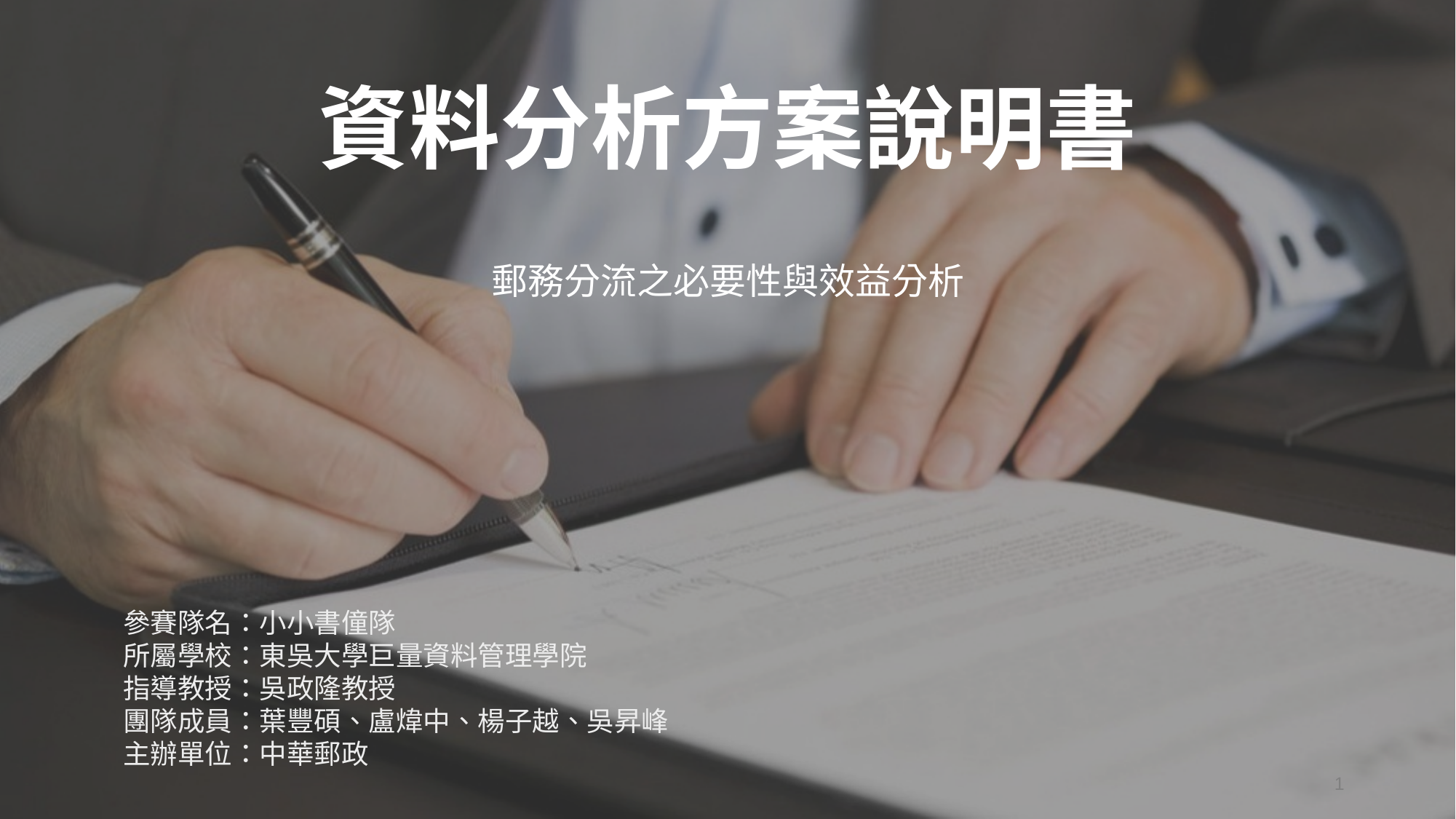

# 資料分析方案說明書
郵務分流之必要性與效益分析
參賽隊名：小小書僮隊
所屬學校：東吳大學巨量資料管理學院
指導教授：吳政隆教授
團隊成員：葉豐碩、盧煒中、楊子越、吳昇峰
主辦單位：中華郵政
1